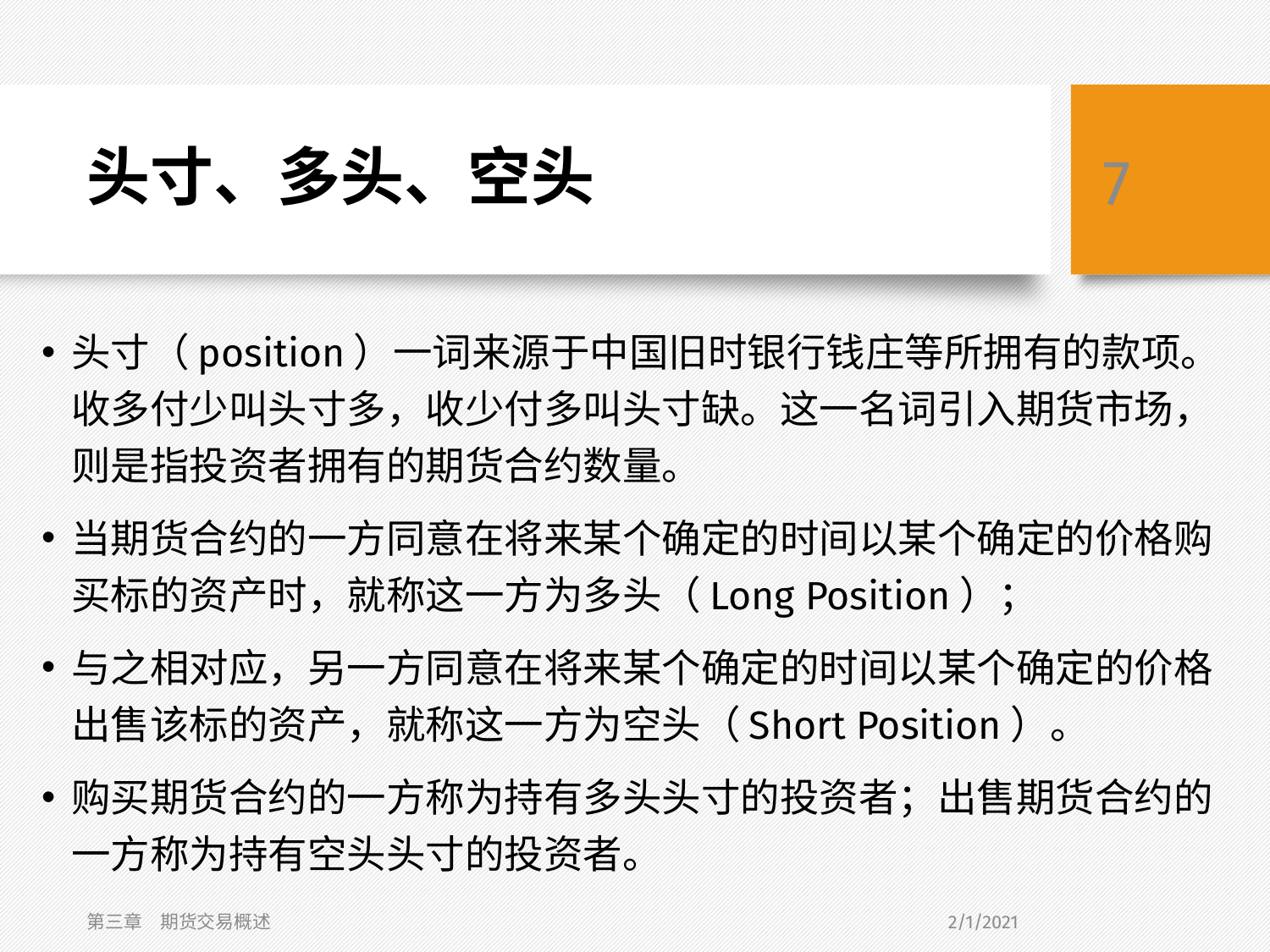

# 头寸、多头、空头
7
头寸（position）一词来源于中国旧时银行钱庄等所拥有的款项。收多付少叫头寸多，收少付多叫头寸缺。这一名词引入期货市场，则是指投资者拥有的期货合约数量。
当期货合约的一方同意在将来某个确定的时间以某个确定的价格购买标的资产时，就称这一方为多头（Long Position）；
与之相对应，另一方同意在将来某个确定的时间以某个确定的价格出售该标的资产，就称这一方为空头（Short Position）。
购买期货合约的一方称为持有多头头寸的投资者；出售期货合约的一方称为持有空头头寸的投资者。
2/1/2021
第三章　期货交易概述